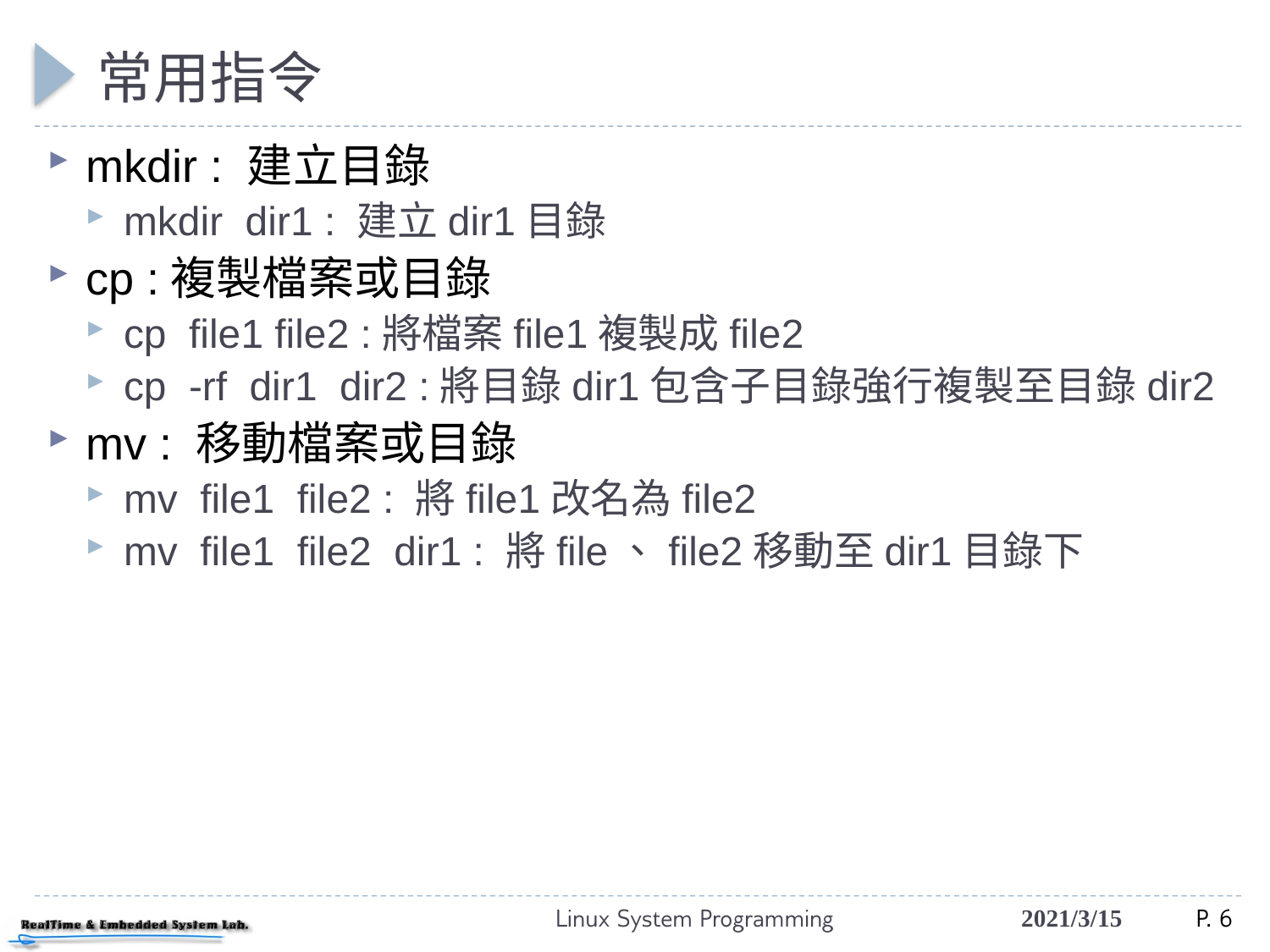

# 常用指令
mkdir : 建立目錄
mkdir  dir1 : 建立dir1目錄
cp :複製檔案或目錄
cp  file1 file2 :將檔案file1複製成file2
cp  -rf  dir1  dir2 :將目錄dir1包含子目錄強行複製至目錄dir2
mv : 移動檔案或目錄
mv  file1  file2 : 將file1改名為file2
mv  file1  file2  dir1 : 將file、file2移動至dir1目錄下
Linux System Programming
2021/3/15